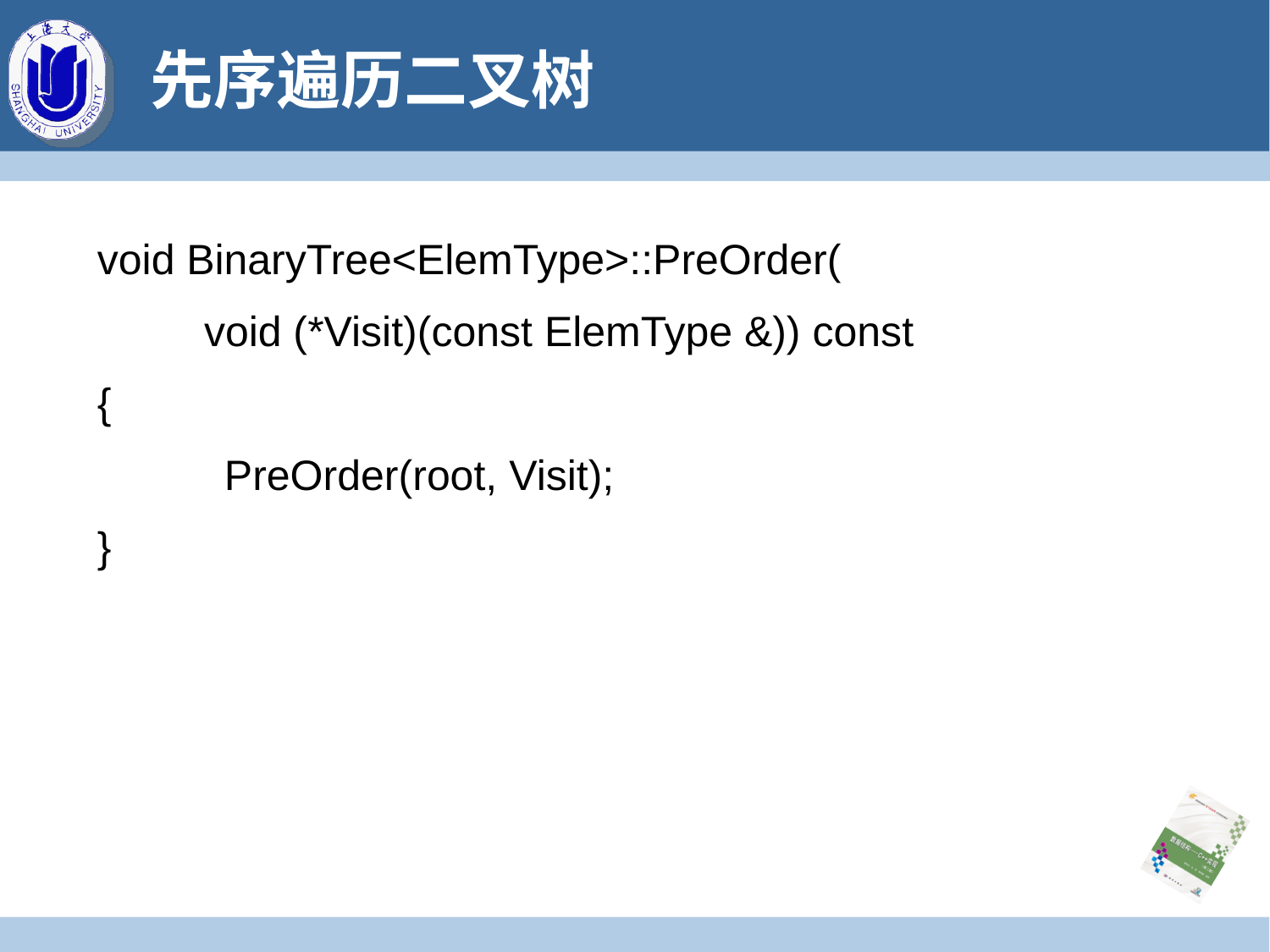

# 先序遍历二叉树
void BinaryTree<ElemType>::PreOrder(
         void (*Visit)(const ElemType &)) const
{
	PreOrder(root, Visit);
}